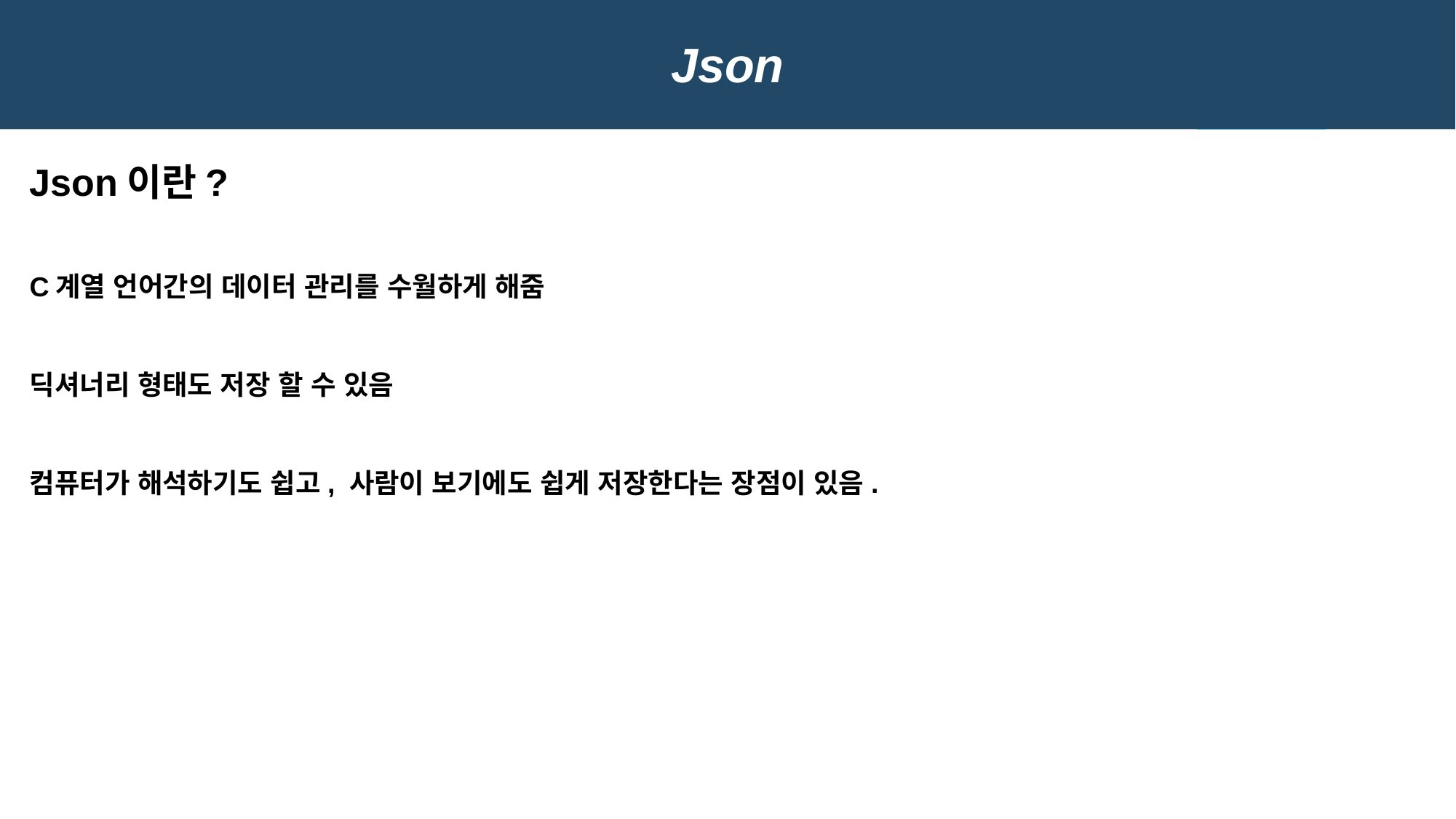

Json

Json이란?

C계열 언어간의 데이터 관리를 수월하게 해줌

딕셔너리 형태도 저장 할 수 있음

컴퓨터가 해석하기도 쉽고, 사람이 보기에도 쉽게 저장한다는 장점이 있음.